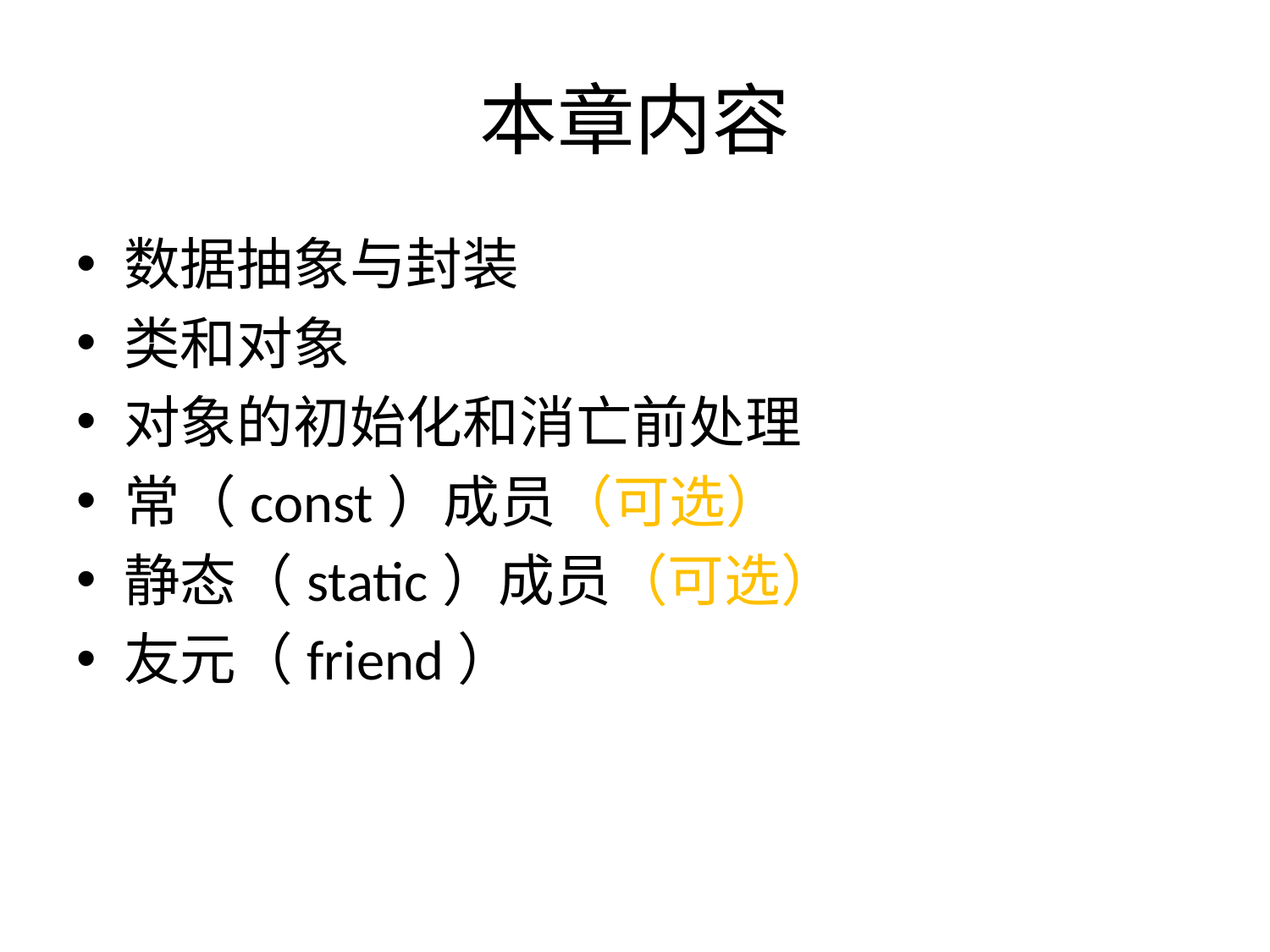

# 本章内容
数据抽象与封装
类和对象
对象的初始化和消亡前处理
常（const）成员（可选）
静态（static）成员（可选）
友元（friend）